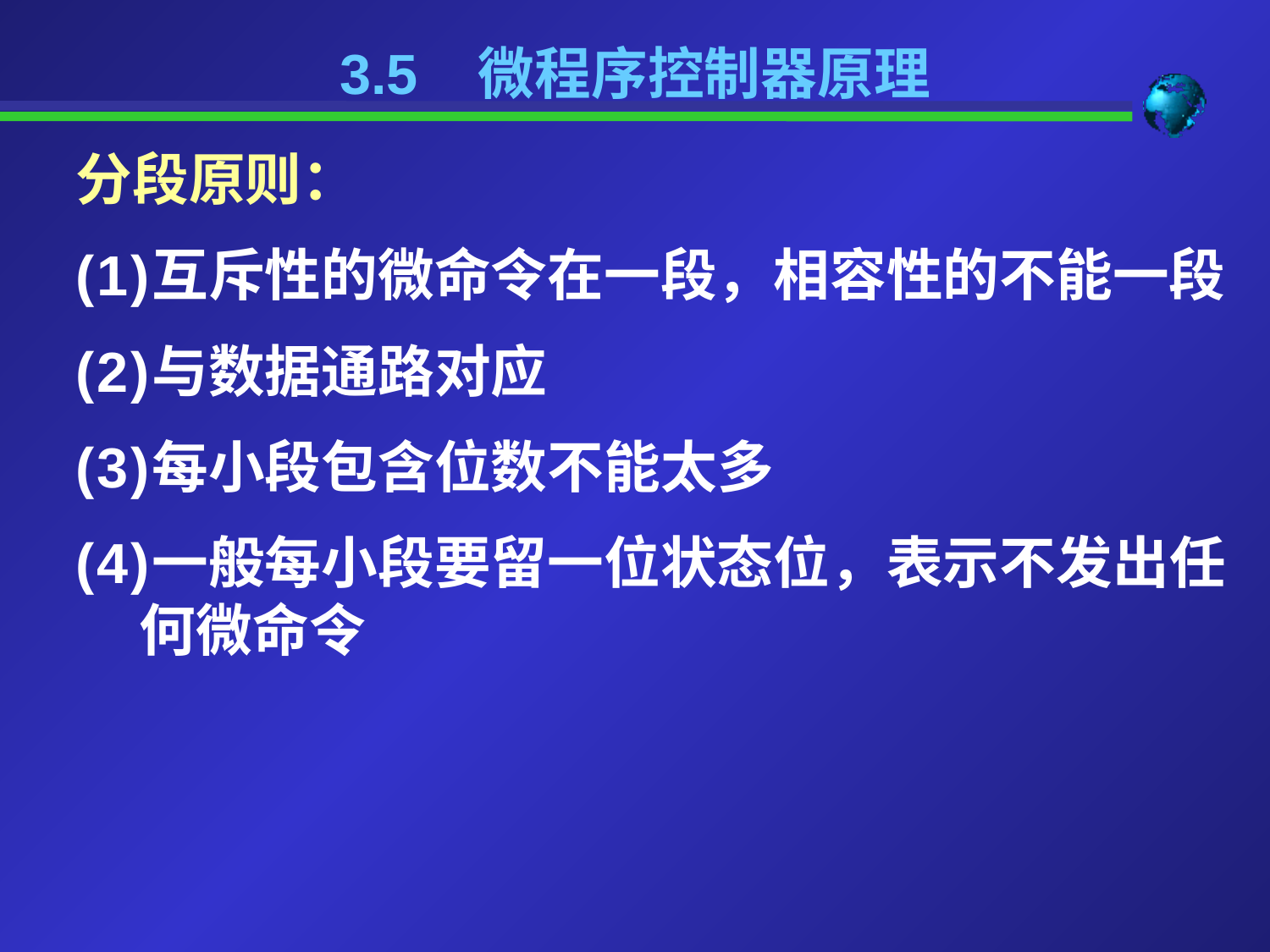

3.5   微程序控制器原理
分段原则：
互斥性的微命令在一段，相容性的不能一段
与数据通路对应
每小段包含位数不能太多
一般每小段要留一位状态位，表示不发出任何微命令
79